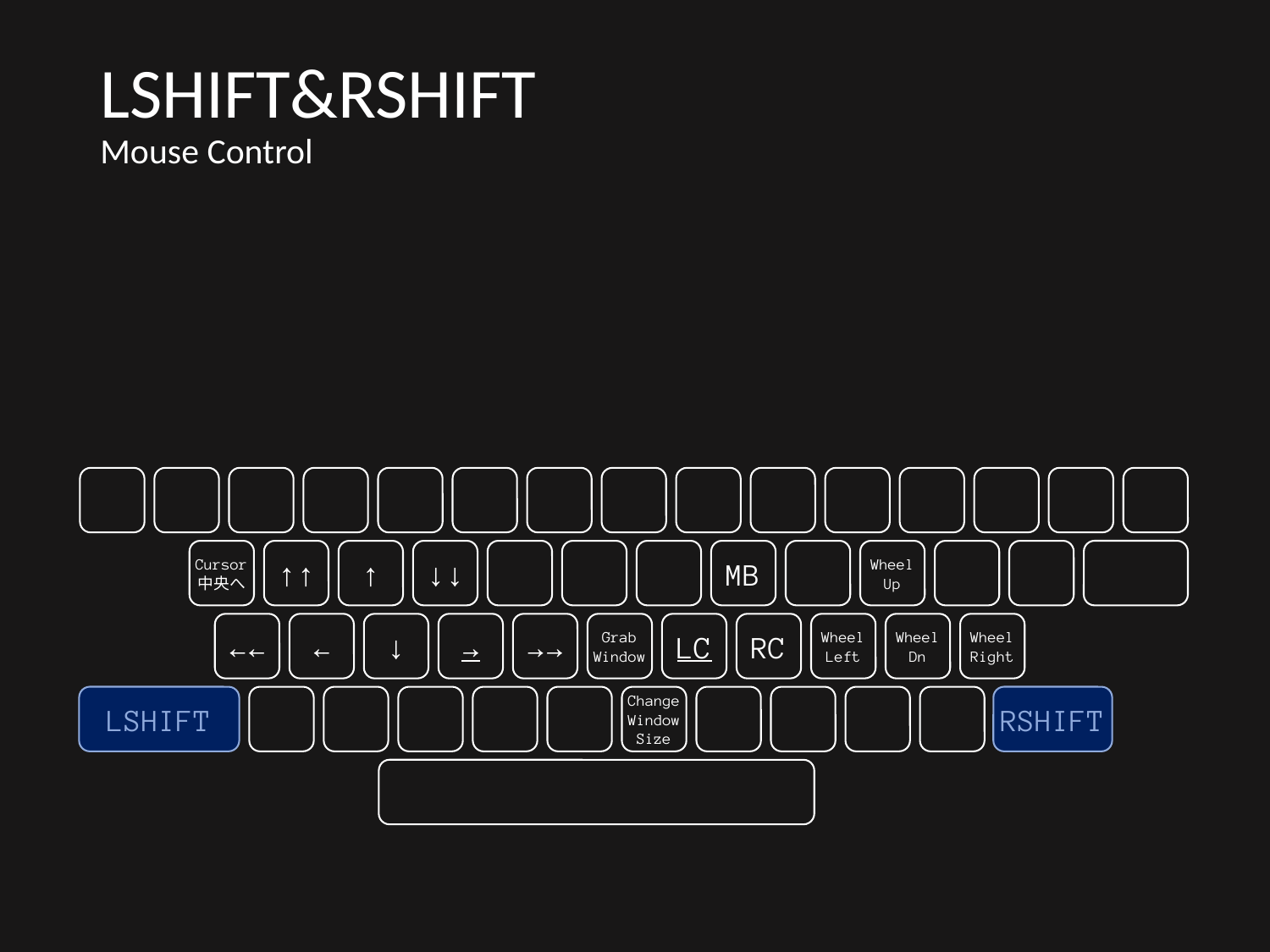

# LSHIFT&RSHIFT Mouse Control

Cursor
中央へ
↑↑
↑
↓↓

MB

Wheel
Up

←←
←
↓
→
→→
Grab
Window
LC
RC
Wheel
Left
Wheel
Dn
Wheel
Right
LSHIFT

Change
Window
Size

RSHIFT